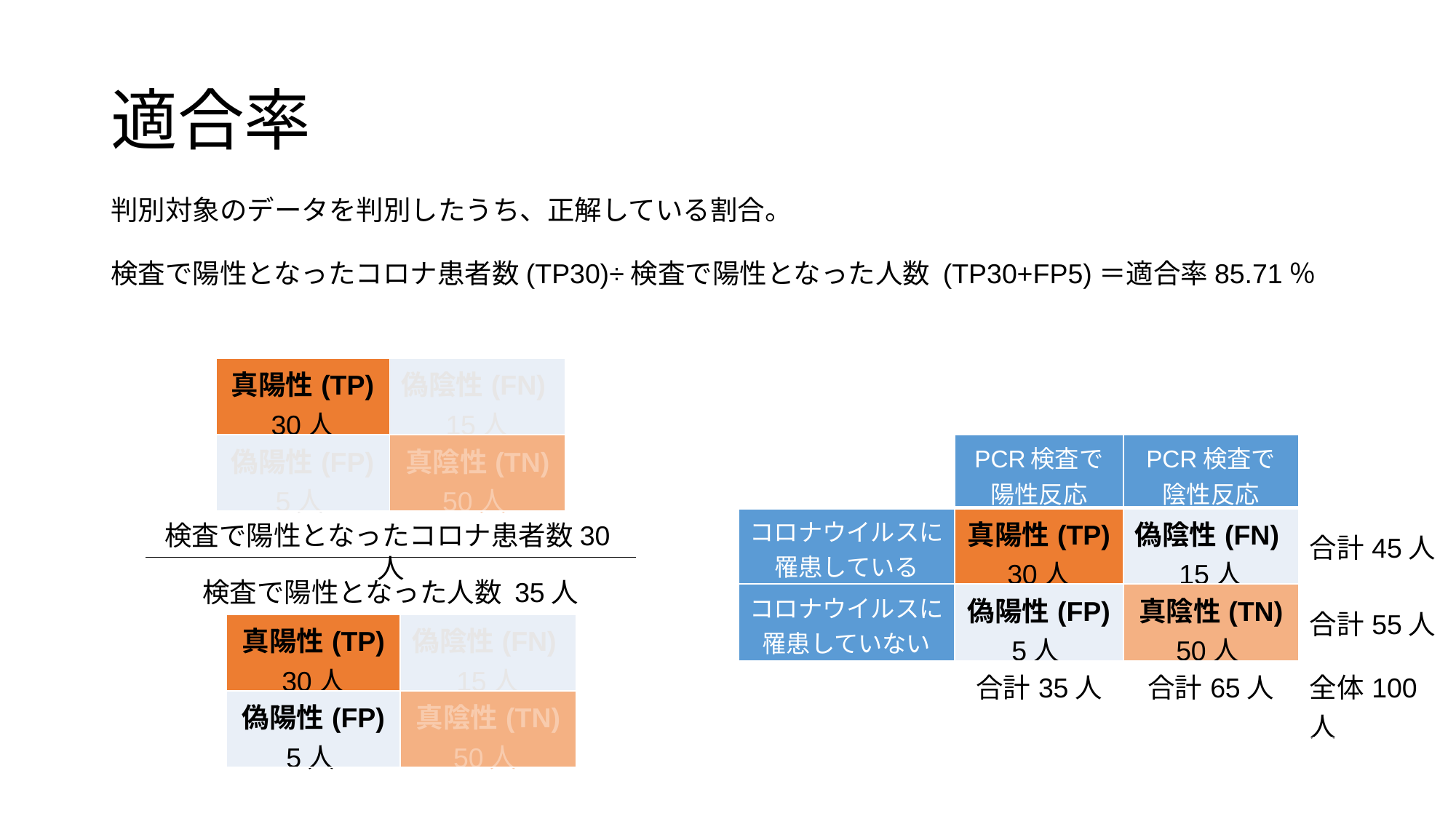

# 適合率
判別対象のデータを判別したうち、正解している割合。

検査で陽性となったコロナ患者数(TP30)÷検査で陽性となった人数 (TP30+FP5)＝適合率85.71％

| 真陽性(TP) 30人 | 偽陰性(FN) 15人 |
| --- | --- |
| 偽陽性(FP) 5人 | 真陰性(TN) 50人 |
|  | PCR検査で 陽性反応 | PCR検査で 陰性反応 |  |
| --- | --- | --- | --- |
| コロナウイルスに 罹患している | 真陽性(TP) 30人 | 偽陰性(FN) 15人 | 合計45人 |
| コロナウイルスに 罹患していない | 偽陽性(FP) 5人 | 真陰性(TN) 50人 | 合計55人 |
|  | 合計35人 | 合計65人 | 全体100人 |
＋

検査で陽性となったコロナ患者数30人
検査で陽性となった人数 35人
| 真陽性(TP) 30人 | 偽陰性(FN) 15人 |
| --- | --- |
| 偽陽性(FP) 5人 | 真陰性(TN) 50人 |